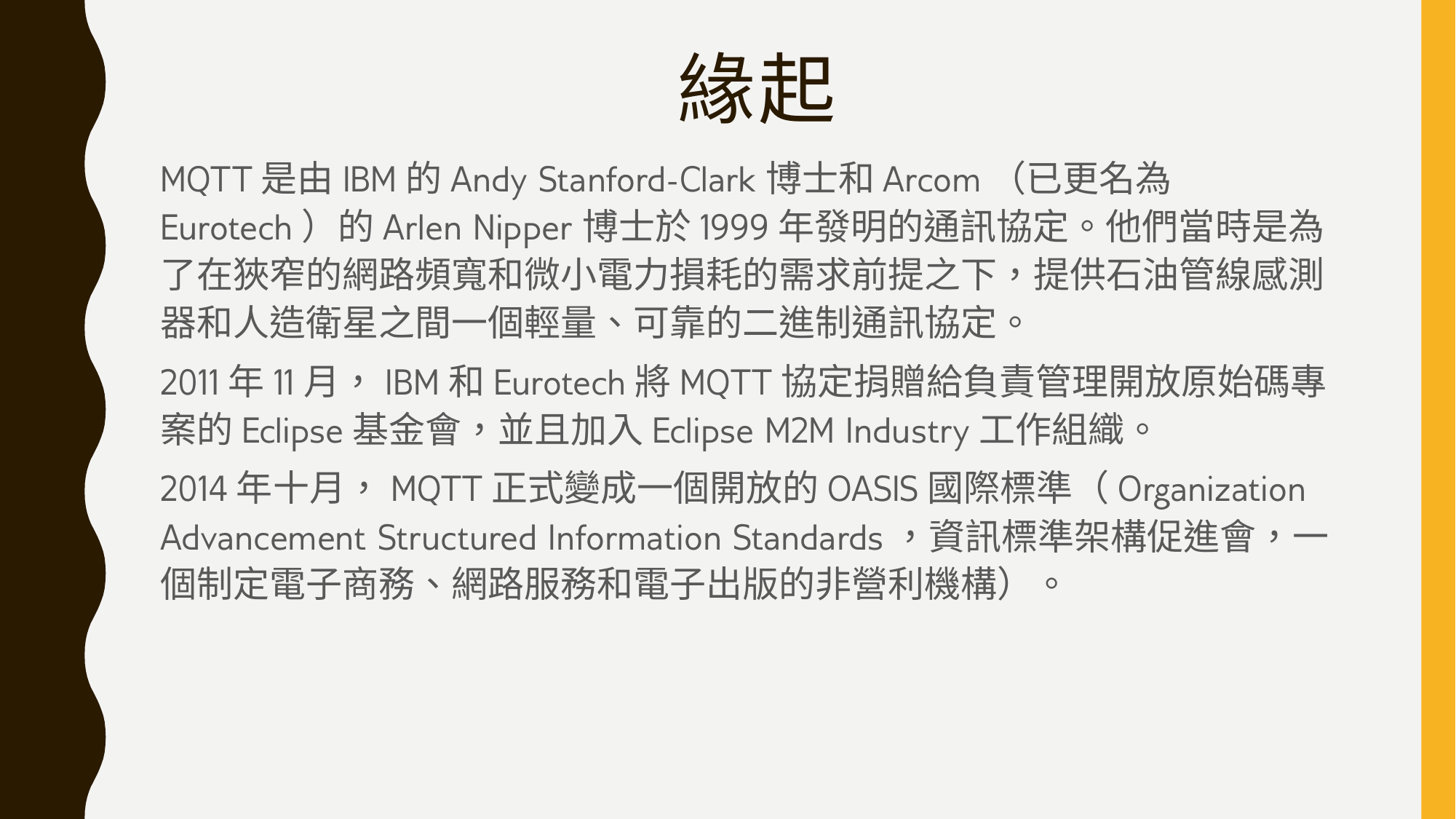

# 緣起
MQTT是由IBM的Andy Stanford-Clark博士和Arcom（已更名為Eurotech）的Arlen Nipper博士於1999年發明的通訊協定。他們當時是為了在狹窄的網路頻寬和微小電力損耗的需求前提之下，提供石油管線感測器和人造衛星之間一個輕量、可靠的二進制通訊協定。
2011年11月，IBM和Eurotech將MQTT協定捐贈給負責管理開放原始碼專案的Eclipse基金會，並且加入Eclipse M2M Industry工作組織。
2014年十月，MQTT正式變成一個開放的OASIS國際標準（Organization Advancement Structured Information Standards，資訊標準架構促進會，一個制定電子商務、網路服務和電子出版的非營利機構）。